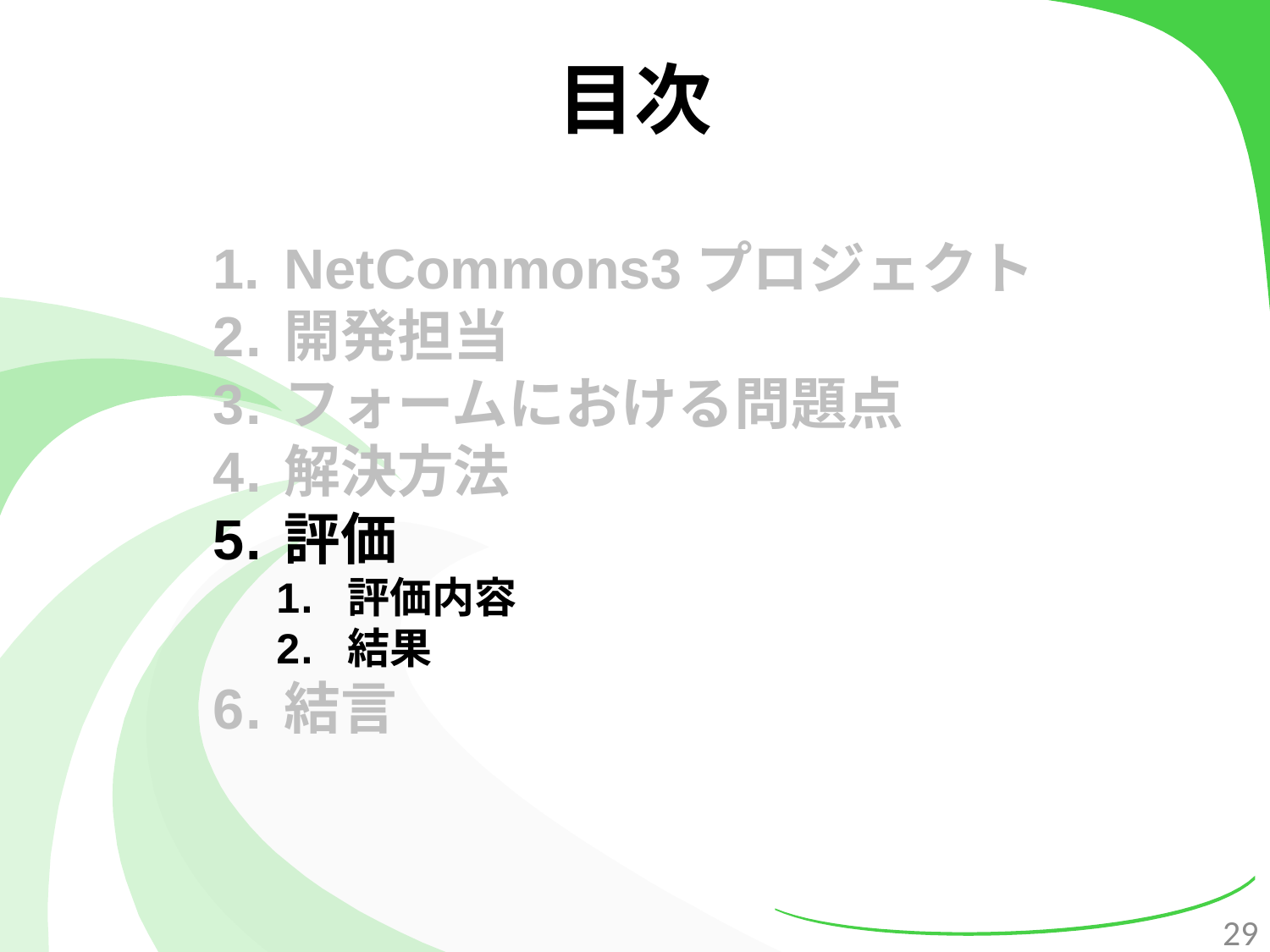

# 目次
NetCommons3プロジェクト
開発担当
フォームにおける問題点
解決方法
評価
評価内容
結果
結言
29